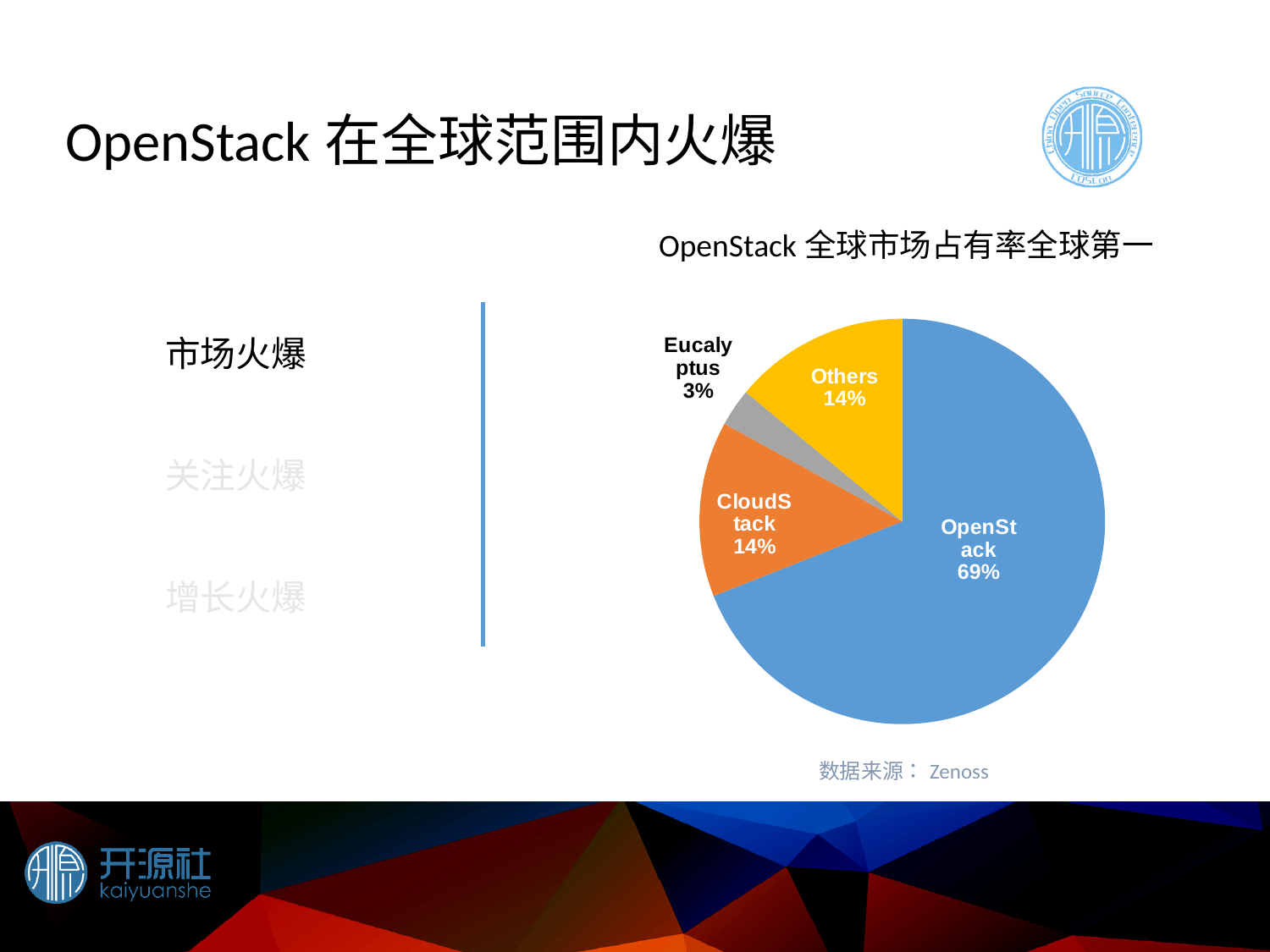

OpenStack在全球范围内火爆
OpenStack全球市场占有率全球第一

### Chart

| Category | 销售额 |
|---|---|
| OpenStack | 0.69 |
| CloudStack | 0.14 |
| Eucalyptus | 0.03 |
| Others | 0.14 |
市场火爆
关注火爆
增长火爆
数据来源：Zenoss